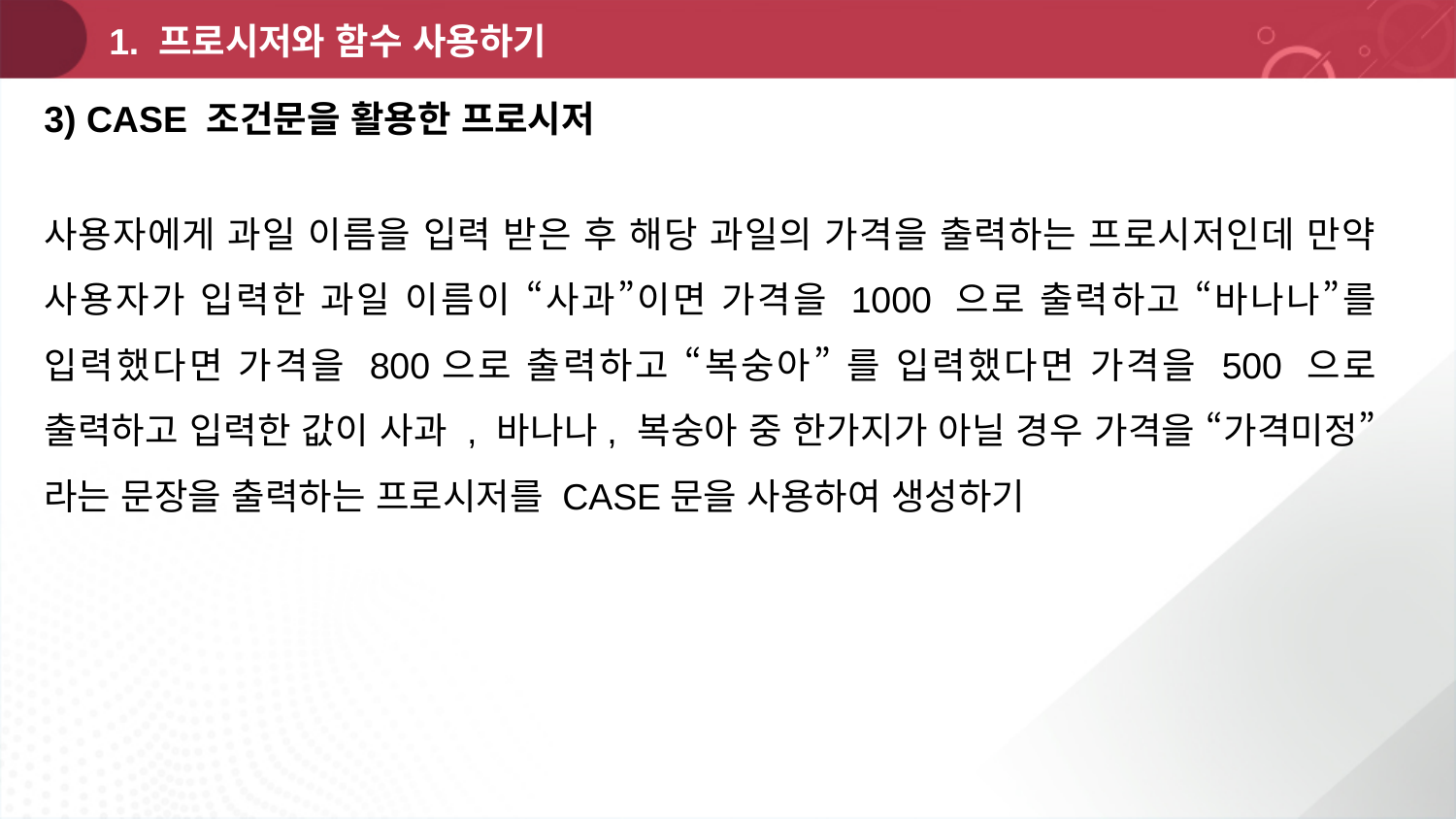

1. 프로시저와 함수 사용하기
3) CASE 조건문을 활용한 프로시저
사용자에게 과일 이름을 입력 받은 후 해당 과일의 가격을 출력하는 프로시저인데 만약 사용자가 입력한 과일 이름이 “사과”이면 가격을 1000 으로 출력하고 “바나나”를 입력했다면 가격을 800으로 출력하고 “복숭아” 를 입력했다면 가격을 500 으로 출력하고 입력한 값이 사과 , 바나나, 복숭아 중 한가지가 아닐 경우 가격을 “가격미정” 라는 문장을 출력하는 프로시저를 CASE문을 사용하여 생성하기